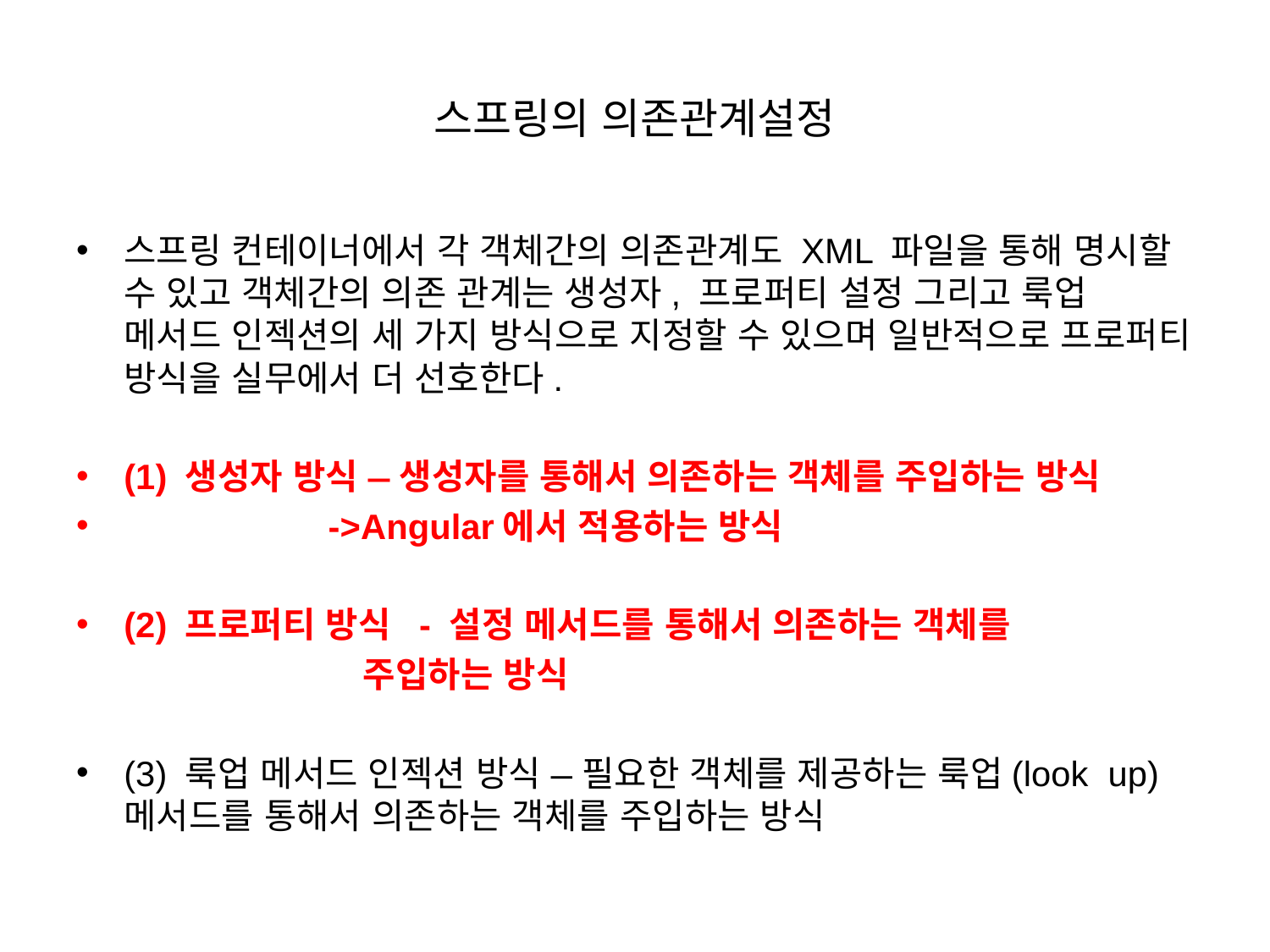

# 스프링의 의존관계설정
스프링 컨테이너에서 각 객체간의 의존관계도 XML 파일을 통해 명시할 수 있고 객체간의 의존 관계는 생성자, 프로퍼티 설정 그리고 룩업 메서드 인젝션의 세 가지 방식으로 지정할 수 있으며 일반적으로 프로퍼티 방식을 실무에서 더 선호한다.

(1) 생성자 방식 ⎼ 생성자를 통해서 의존하는 객체를 주입하는 방식
                     ->Angular에서 적용하는 방식

(2) 프로퍼티 방식  - 설정 메서드를 통해서 의존하는 객체를
                            주입하는 방식

(3) 룩업 메서드 인젝션 방식 ⎼ 필요한 객체를 제공하는 룩업(look  up) 메서드를 통해서 의존하는 객체를 주입하는 방식